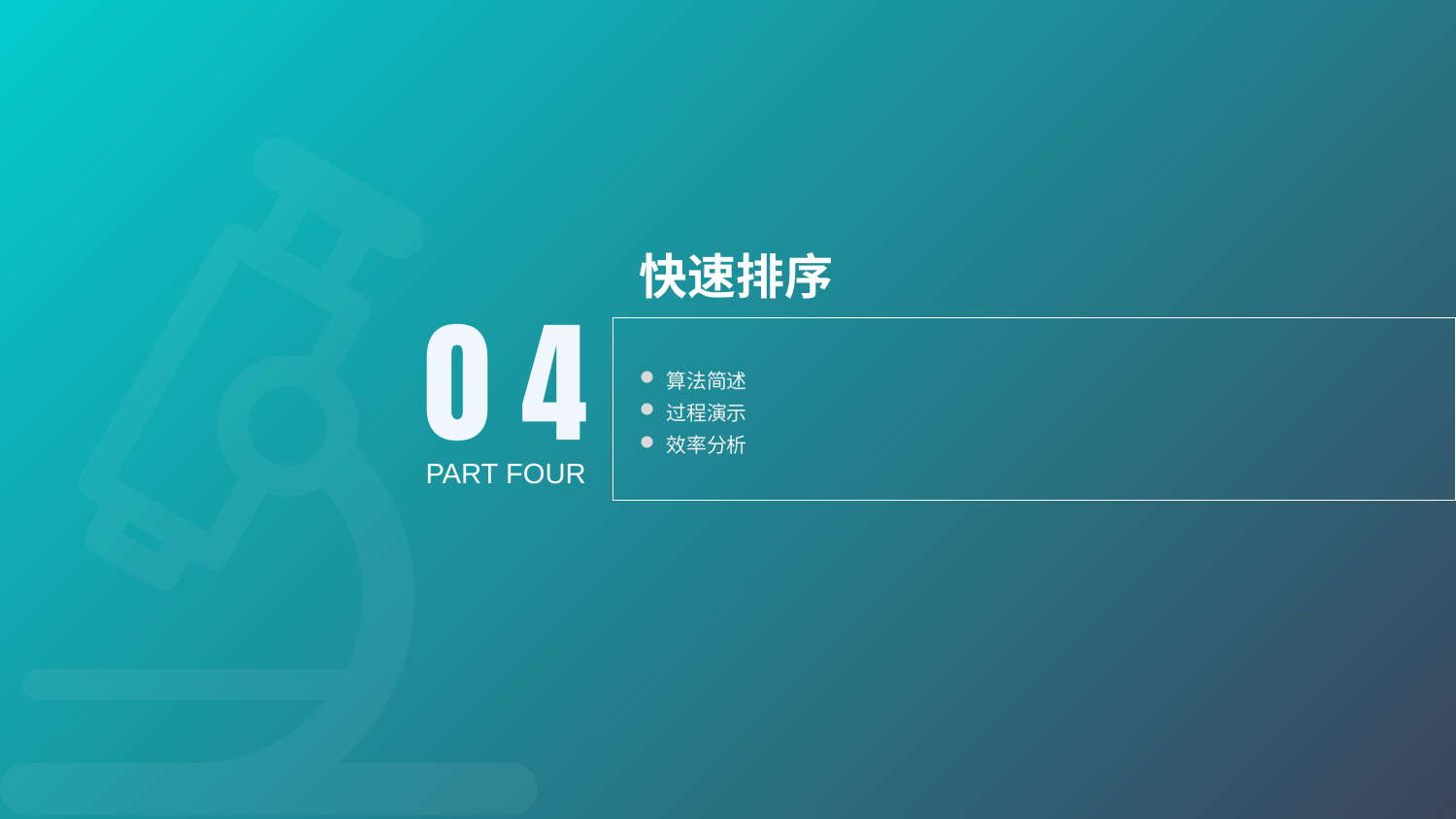

快速排序
0 4

算法简述
过程演示
效率分析
PART FOUR